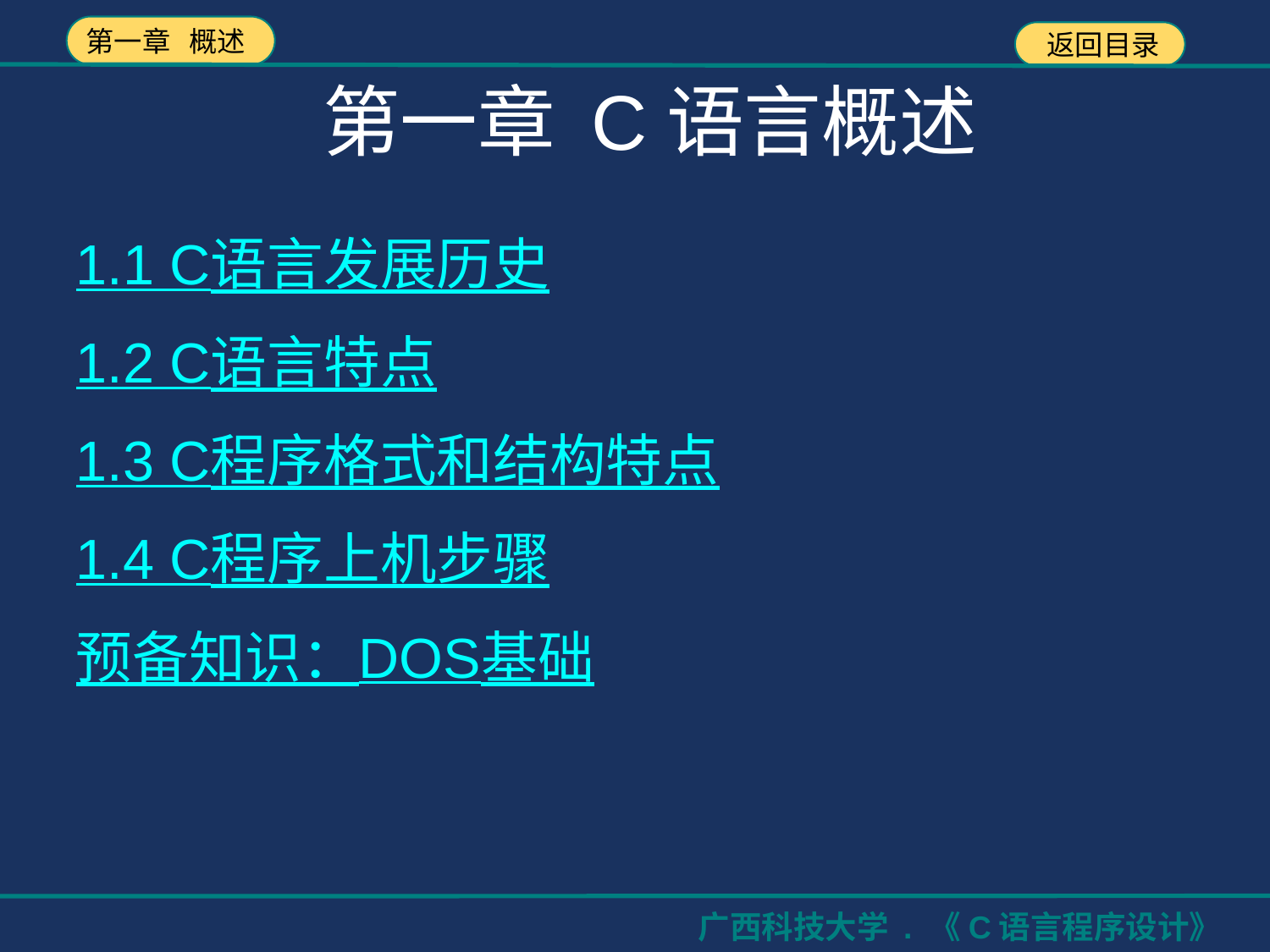

第一章 C语言概述
1.1 C语言发展历史
1.2 C语言特点
1.3 C程序格式和结构特点
1.4 C程序上机步骤
预备知识：DOS基础